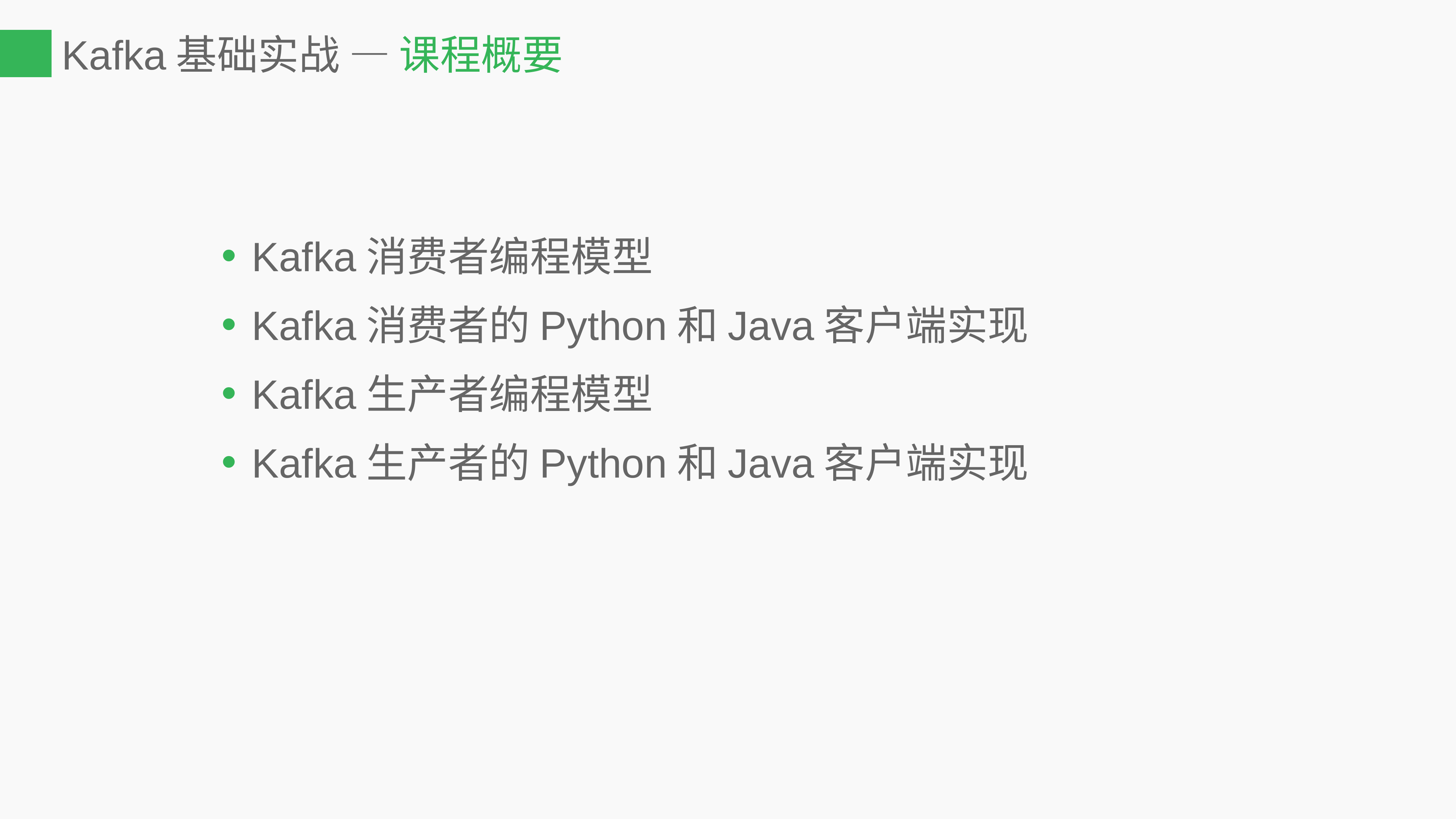

# Kafka基础实战 — 课程概要
Kafka消费者编程模型
Kafka消费者的Python和Java客户端实现
Kafka生产者编程模型
Kafka生产者的Python和Java客户端实现